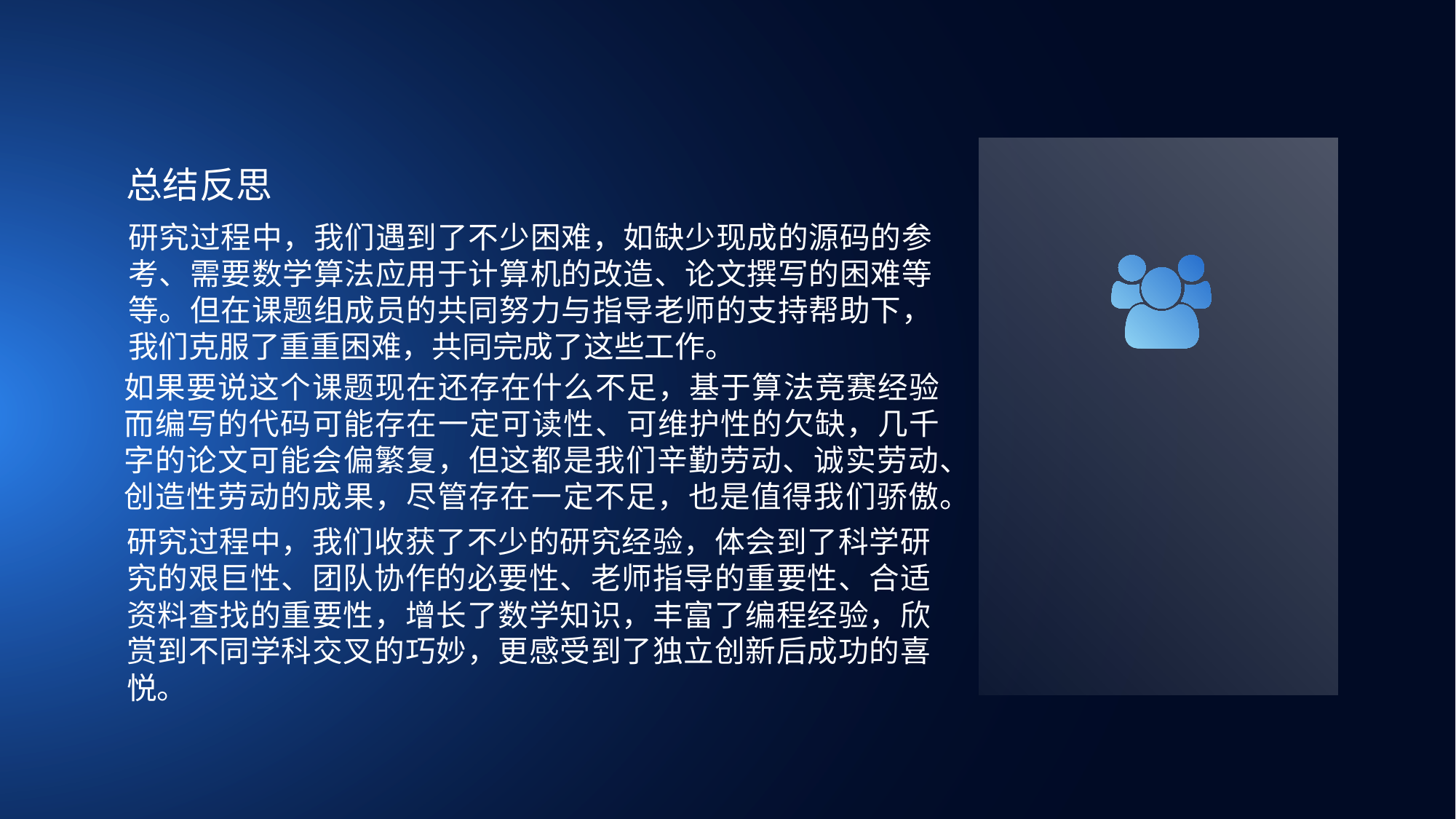

总结反思
研究过程中，我们遇到了不少困难，如缺少现成的源码的参考、需要数学算法应用于计算机的改造、论文撰写的困难等等。但在课题组成员的共同努力与指导老师的支持帮助下，我们克服了重重困难，共同完成了这些工作。

如果要说这个课题现在还存在什么不足，基于算法竞赛经验而编写的代码可能存在一定可读性、可维护性的欠缺，几千字的论文可能会偏繁复，但这都是我们辛勤劳动、诚实劳动、创造性劳动的成果，尽管存在一定不足，也是值得我们骄傲。
研究过程中，我们收获了不少的研究经验，体会到了科学研究的艰巨性、团队协作的必要性、老师指导的重要性、合适资料查找的重要性，增长了数学知识，丰富了编程经验，欣赏到不同学科交叉的巧妙，更感受到了独立创新后成功的喜悦。